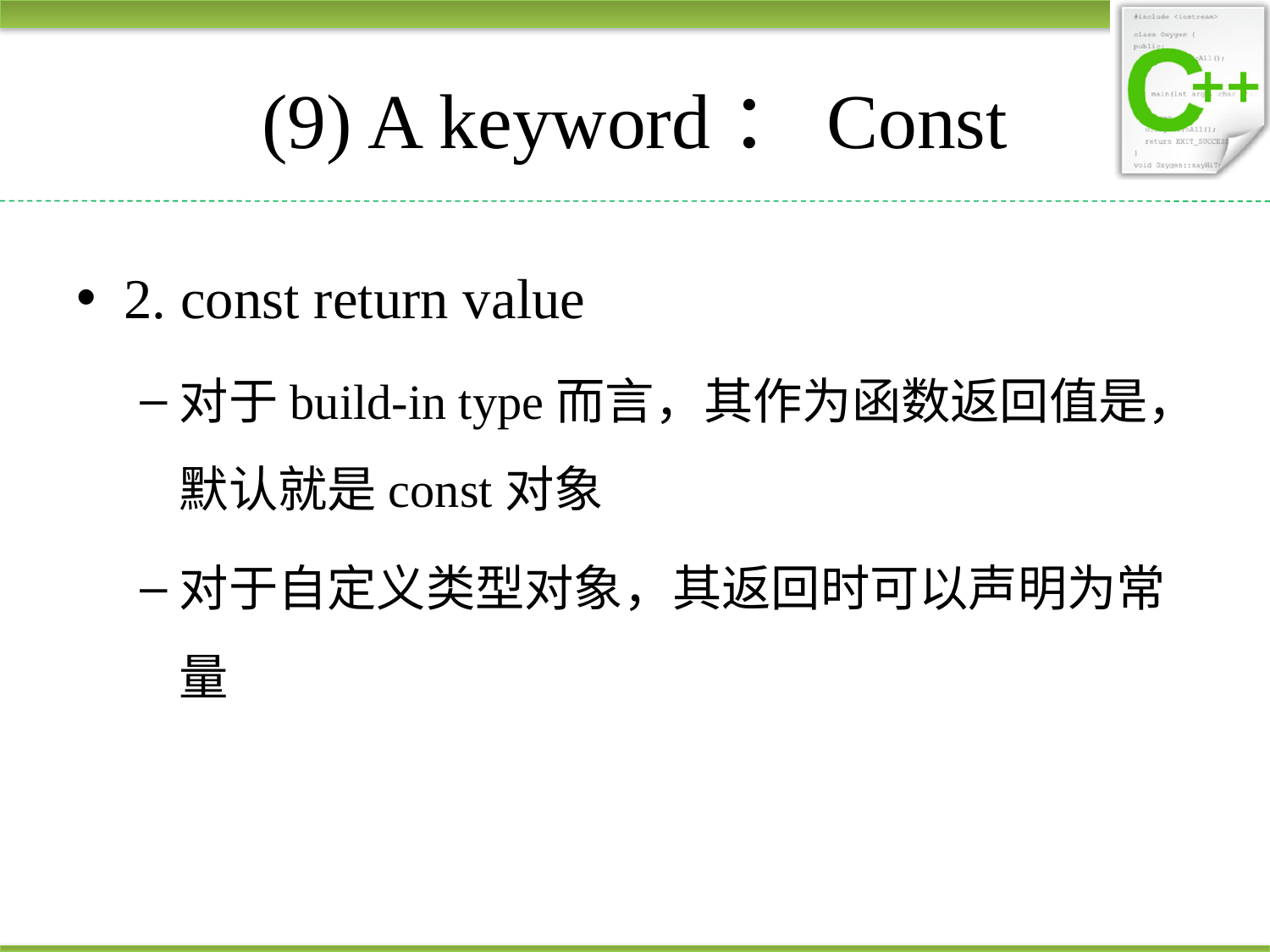

# (9) A keyword：Const
2. const return value
对于build-in type而言，其作为函数返回值是，默认就是const对象
对于自定义类型对象，其返回时可以声明为常量